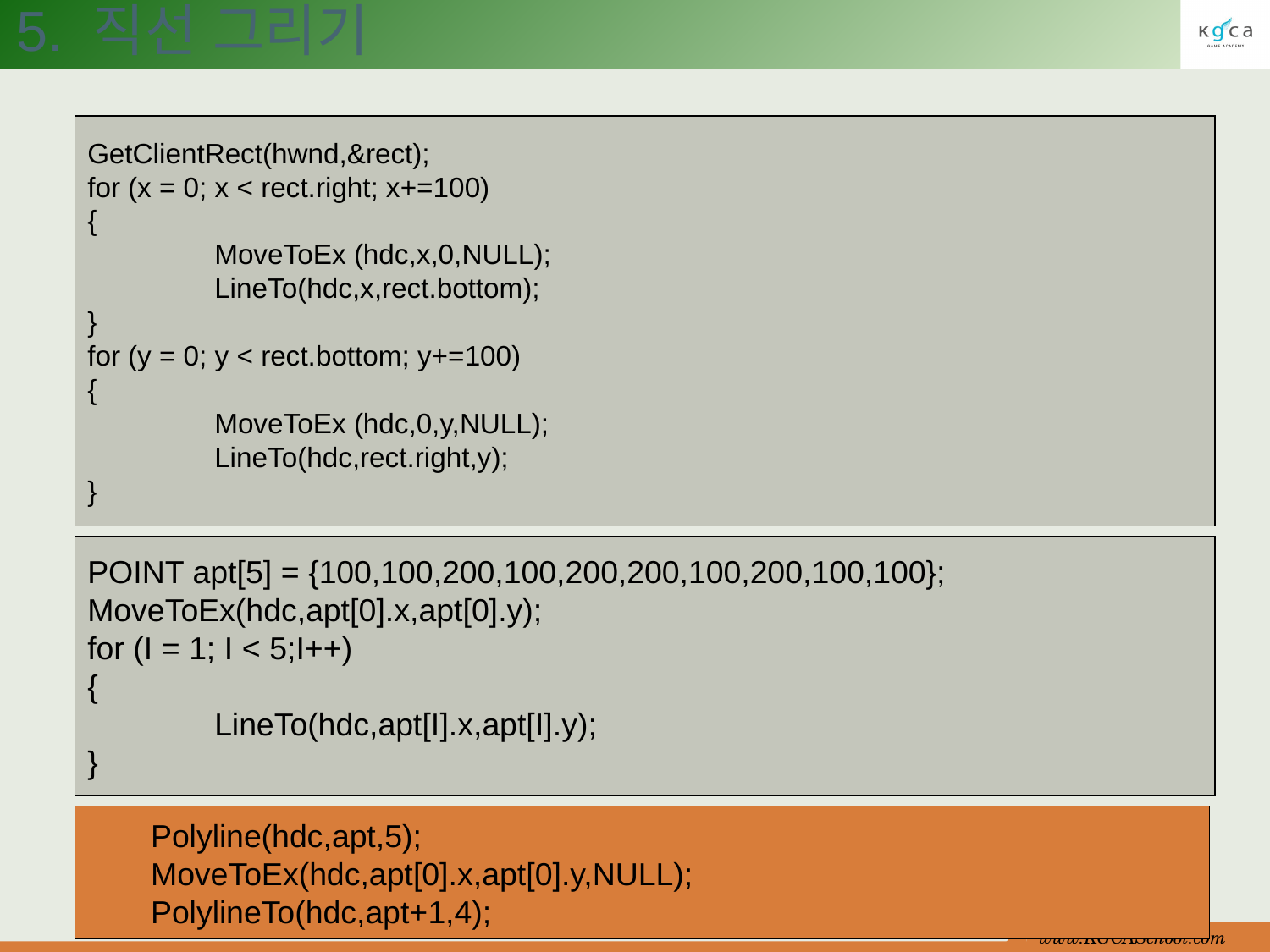

5. 직선 그리기
GetClientRect(hwnd,&rect);
for (x = 0; x < rect.right; x+=100)
{
	MoveToEx (hdc,x,0,NULL);
	LineTo(hdc,x,rect.bottom);
}
for (y = 0; y < rect.bottom; y+=100)
{
	MoveToEx (hdc,0,y,NULL);
	LineTo(hdc,rect.right,y);
}
POINT apt[5] = {100,100,200,100,200,200,100,200,100,100};
MoveToEx(hdc,apt[0].x,apt[0].y);
for (I = 1; I < 5;I++)
{
	LineTo(hdc,apt[I].x,apt[I].y);
}
Polyline(hdc,apt,5);
MoveToEx(hdc,apt[0].x,apt[0].y,NULL);
PolylineTo(hdc,apt+1,4);